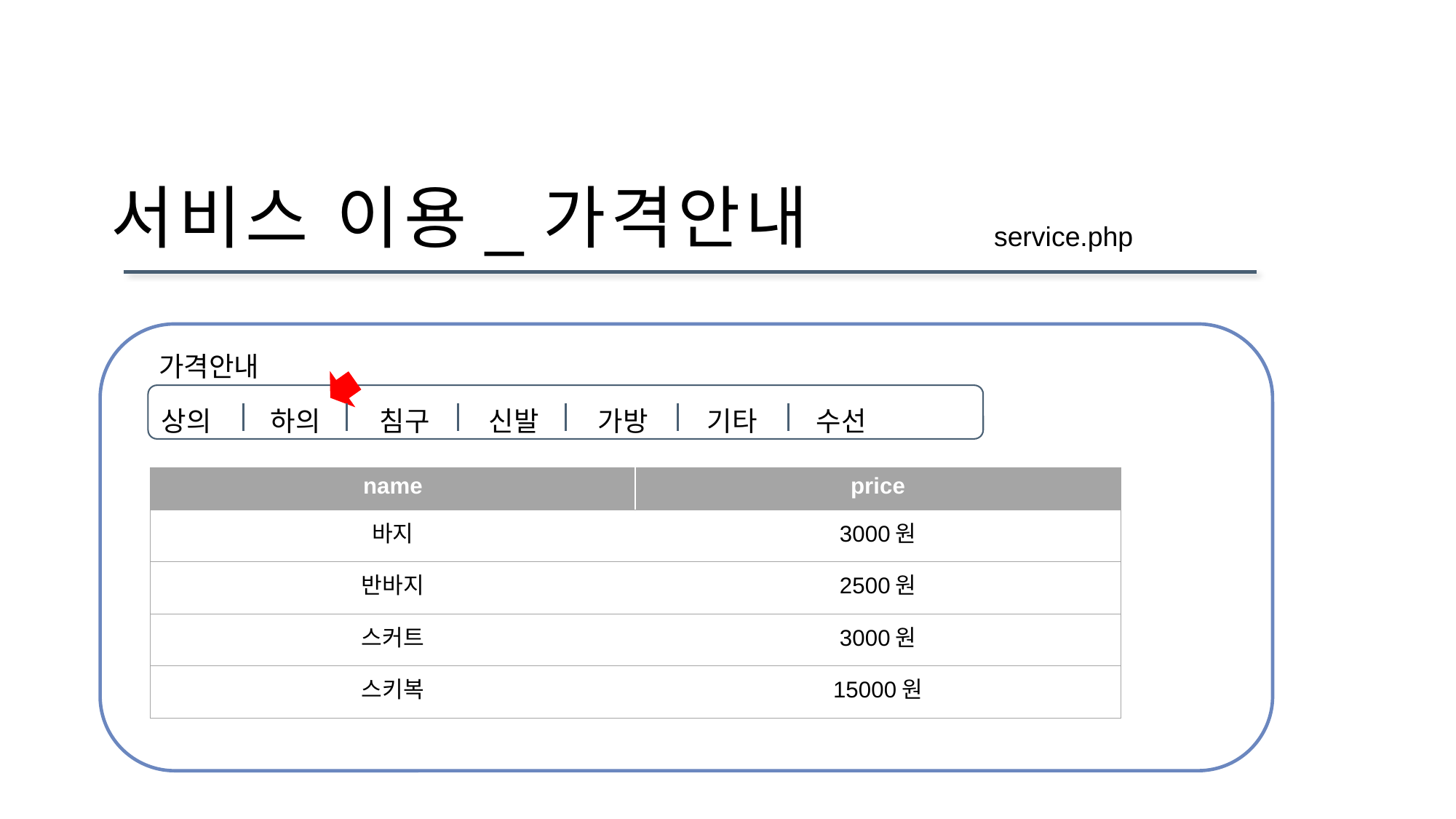

서비스 이용_가격안내
service.php

가격안내

상의	하의	침구	신발	가방	기타	수선
| name | price |
| --- | --- |
| 바지 | 3000원 |
| 반바지 | 2500원 |
| 스커트 | 3000원 |
| 스키복 | 15000원 |